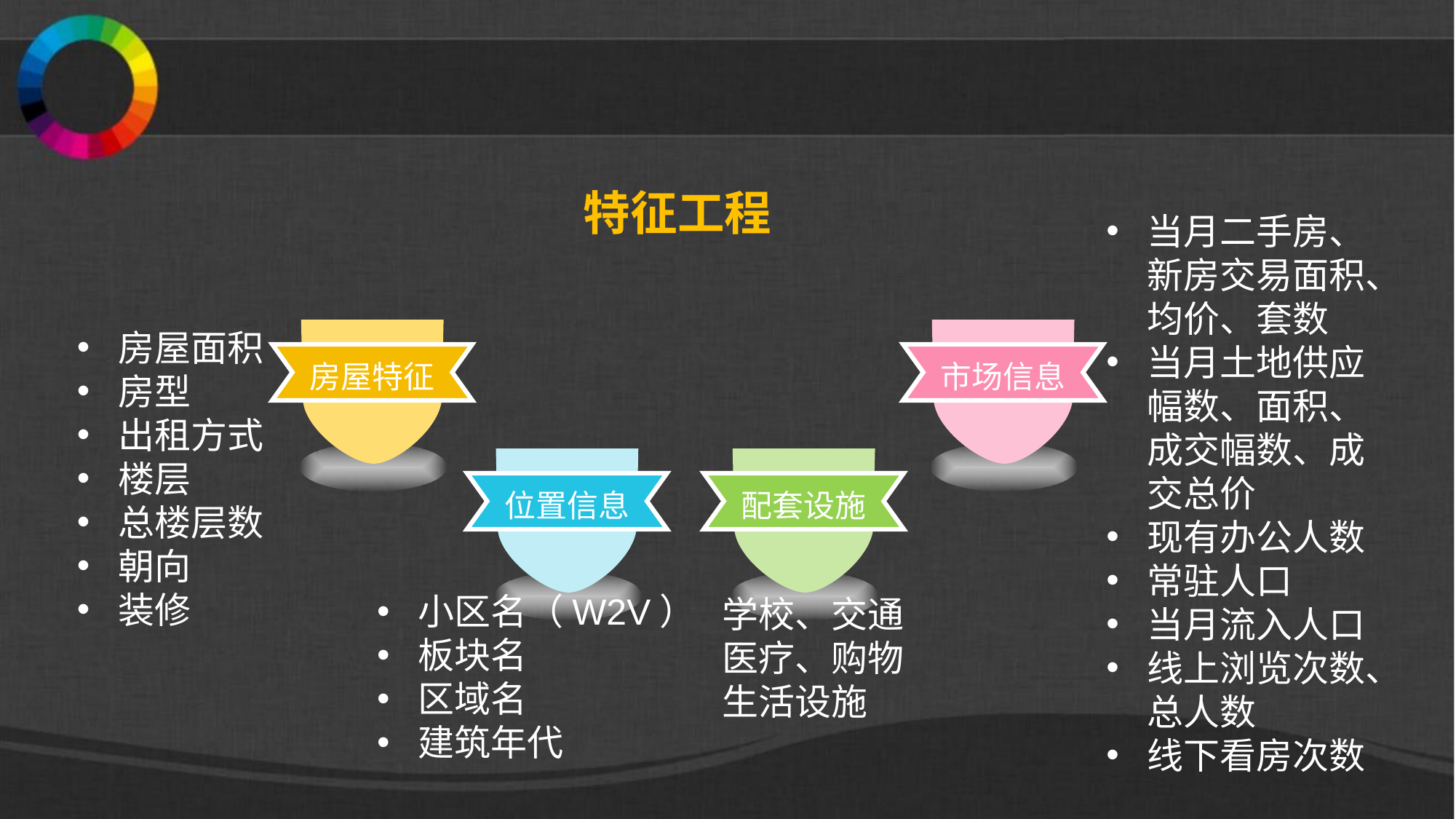

特征工程
当月二手房、新房交易面积、均价、套数
当月土地供应幅数、面积、成交幅数、成交总价
现有办公人数
常驻人口
当月流入人口
线上浏览次数、总人数
线下看房次数

房屋面积
房型
出租方式
楼层
总楼层数
朝向
装修

房屋特征
市场信息

位置信息
配套设施

小区名（W2V）
板块名
区域名
建筑年代
学校、交通
医疗、购物
生活设施